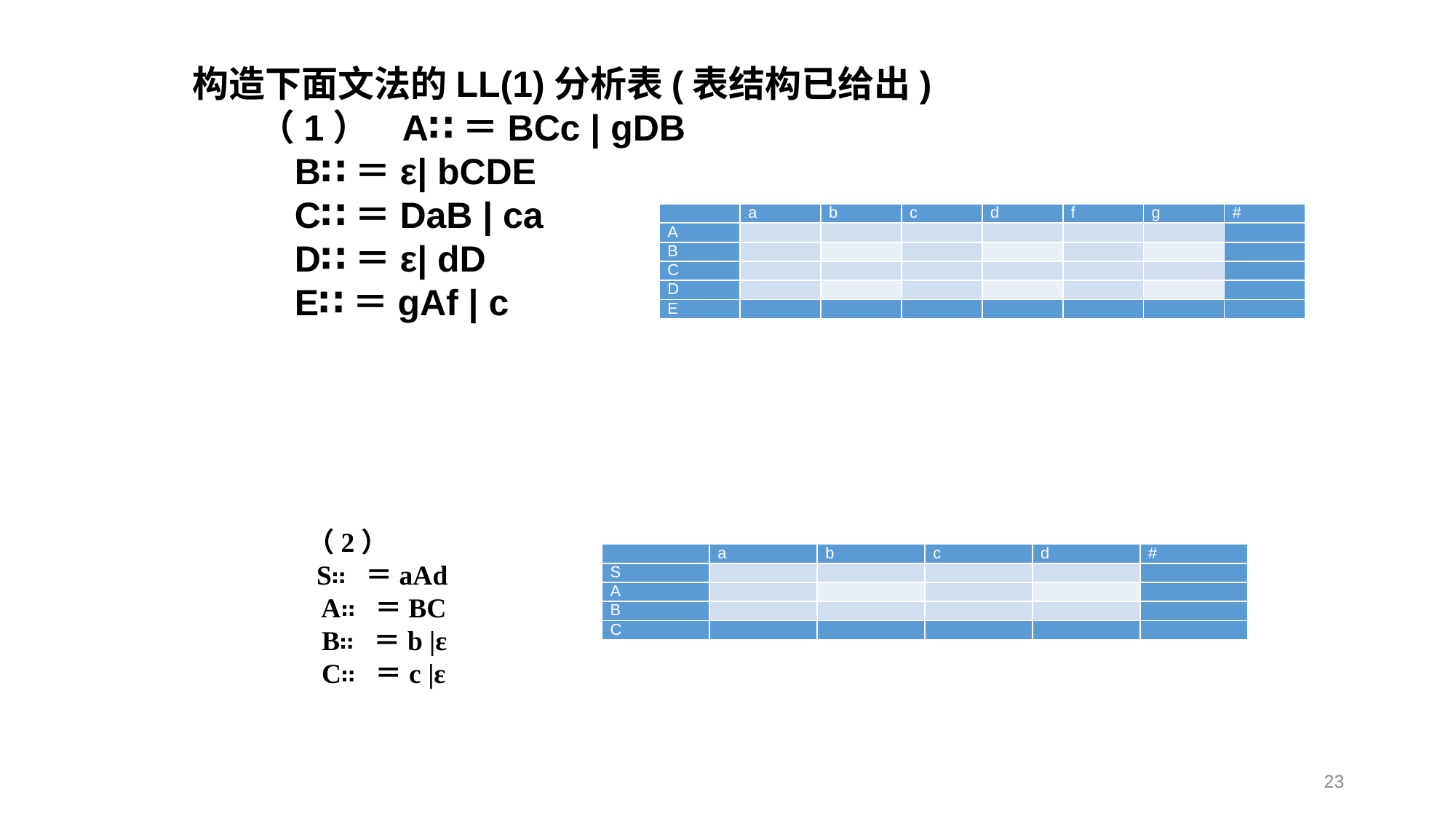

构造下面文法的LL(1)分析表(表结构已给出)
       （1）   A∷＝BCc | gDB
          B∷＝ε| bCDE
          C∷＝DaB | ca
          D∷＝ε| dD
          E∷＝gAf | c
|  | a | b | c | d | f | g | # |
| --- | --- | --- | --- | --- | --- | --- | --- |
| A |  |  |  |  |  |  |  |
| B |  |  |  |  |  |  |  |
| C |  |  |  |  |  |  |  |
| D |  |  |  |  |  |  |  |
| E |  |  |  |  |  |  |  |
   （2）
     S∷＝aAd
A∷＝BC
B∷＝b |ε
C∷＝c |ε
|  | a | b | c | d | # |
| --- | --- | --- | --- | --- | --- |
| S |  |  |  |  |  |
| A |  |  |  |  |  |
| B |  |  |  |  |  |
| C |  |  |  |  |  |
23